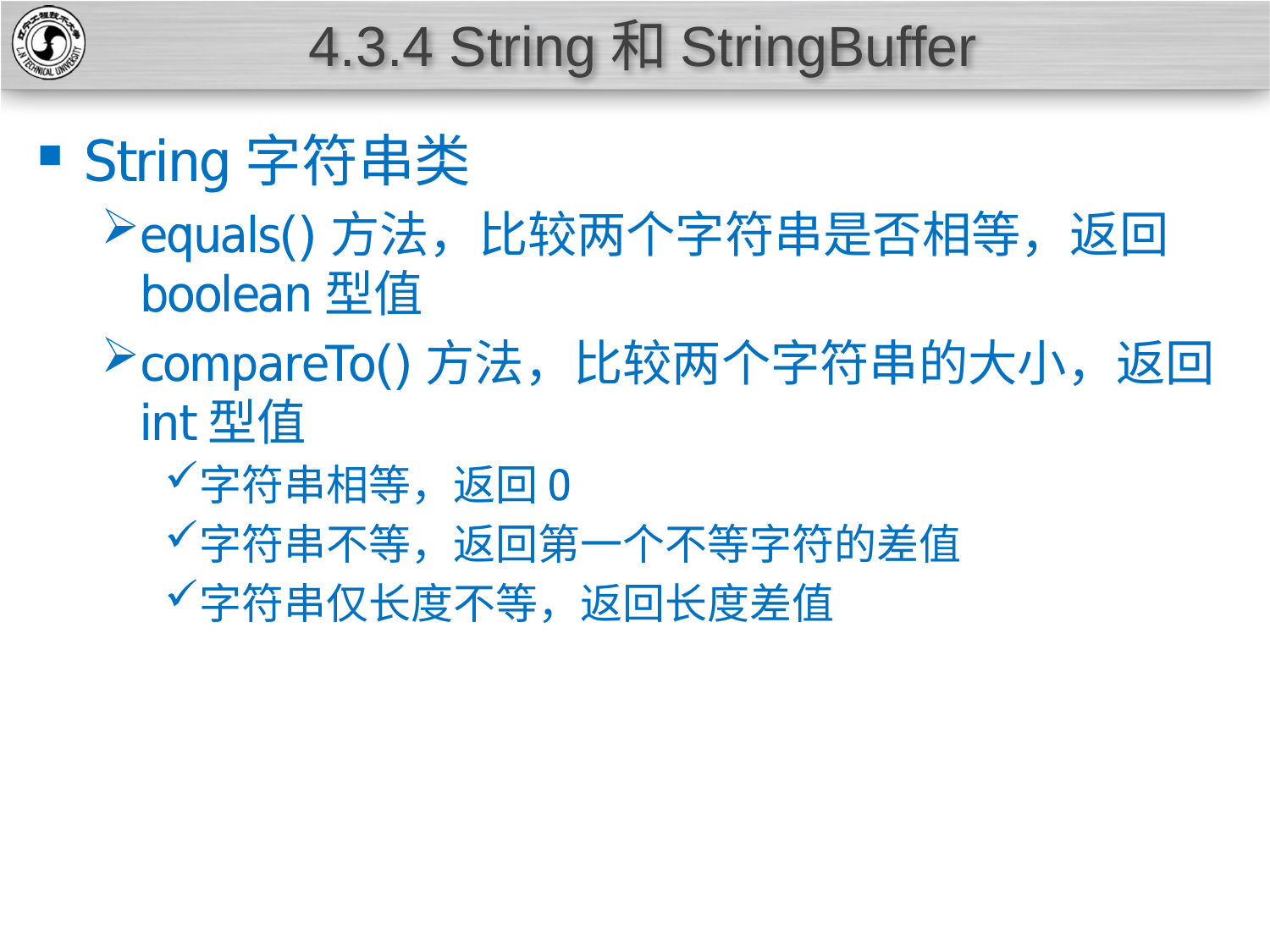

# 4.3.4 String和StringBuffer
String字符串类
equals()方法，比较两个字符串是否相等，返回boolean型值
compareTo()方法，比较两个字符串的大小，返回int型值
字符串相等，返回0
字符串不等，返回第一个不等字符的差值
字符串仅长度不等，返回长度差值